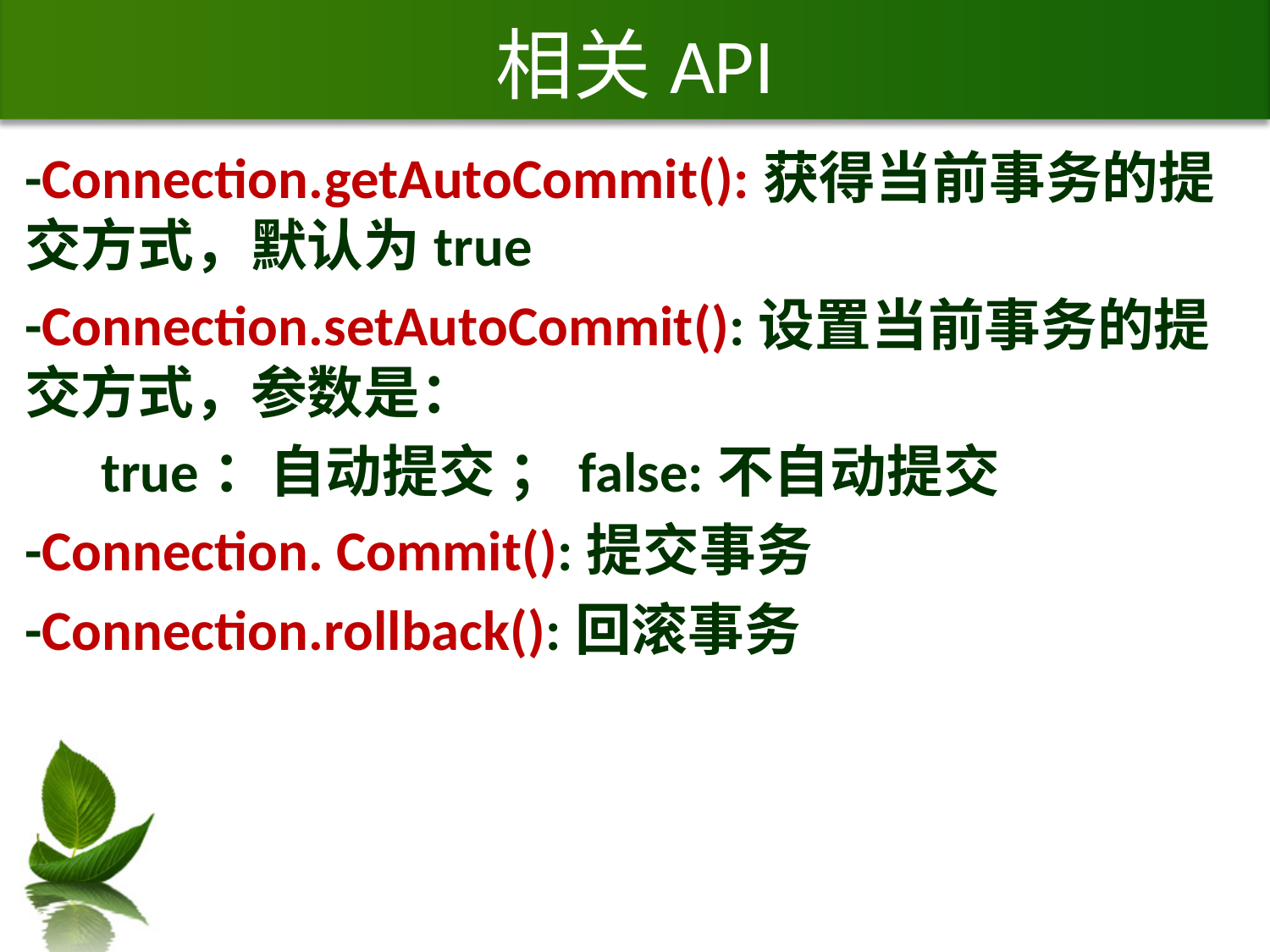

# 相关API
-Connection.getAutoCommit():获得当前事务的提交方式，默认为true
-Connection.setAutoCommit():设置当前事务的提交方式，参数是：
      true：自动提交 ；false:不自动提交
-Connection. Commit():提交事务
-Connection.rollback():回滚事务